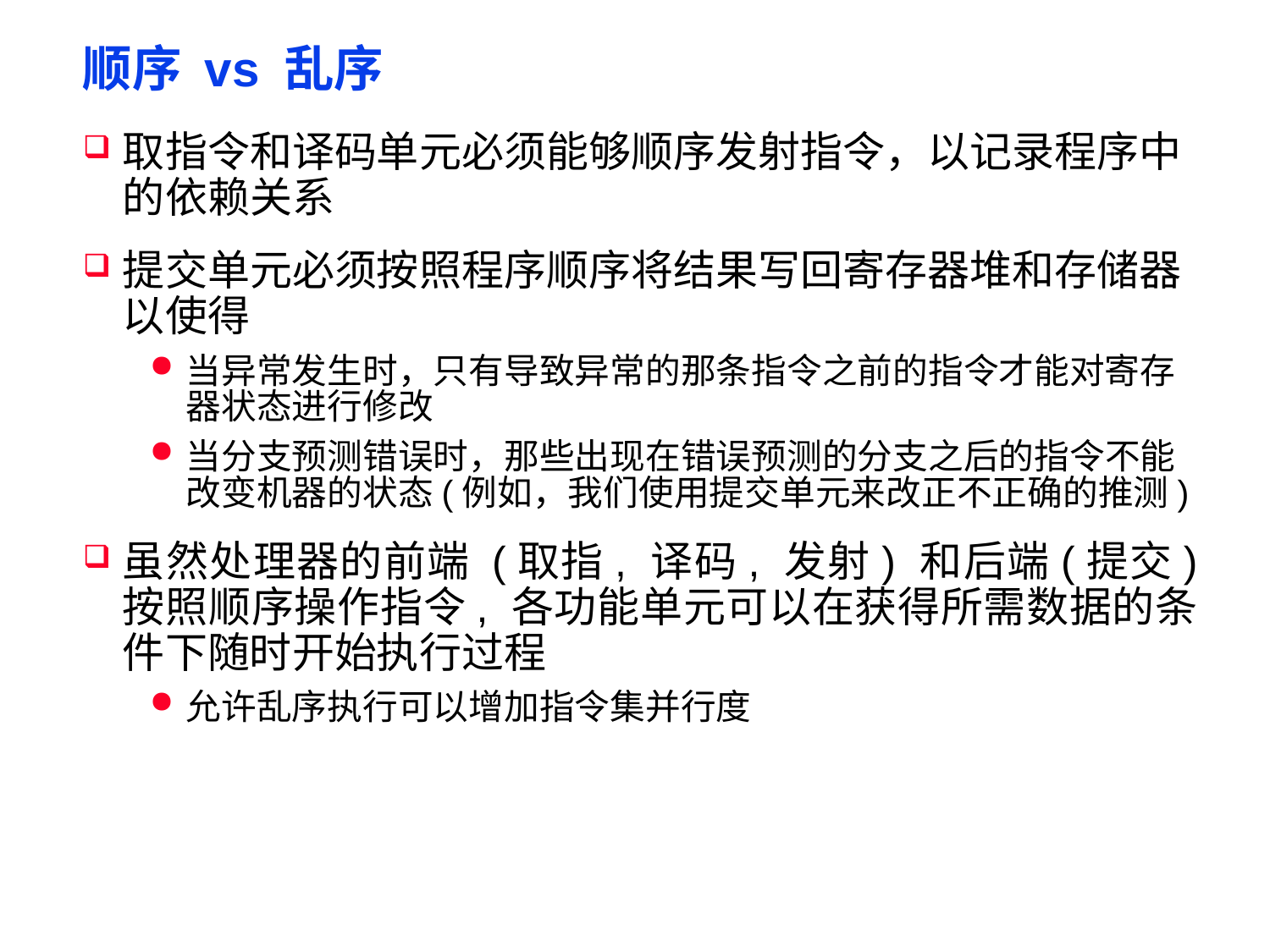

# 顺序 vs 乱序
取指令和译码单元必须能够顺序发射指令，以记录程序中的依赖关系
提交单元必须按照程序顺序将结果写回寄存器堆和存储器以使得
当异常发生时，只有导致异常的那条指令之前的指令才能对寄存器状态进行修改
当分支预测错误时，那些出现在错误预测的分支之后的指令不能改变机器的状态(例如，我们使用提交单元来改正不正确的推测)
虽然处理器的前端 (取指, 译码, 发射) 和后端(提交) 按照顺序操作指令, 各功能单元可以在获得所需数据的条件下随时开始执行过程
允许乱序执行可以增加指令集并行度